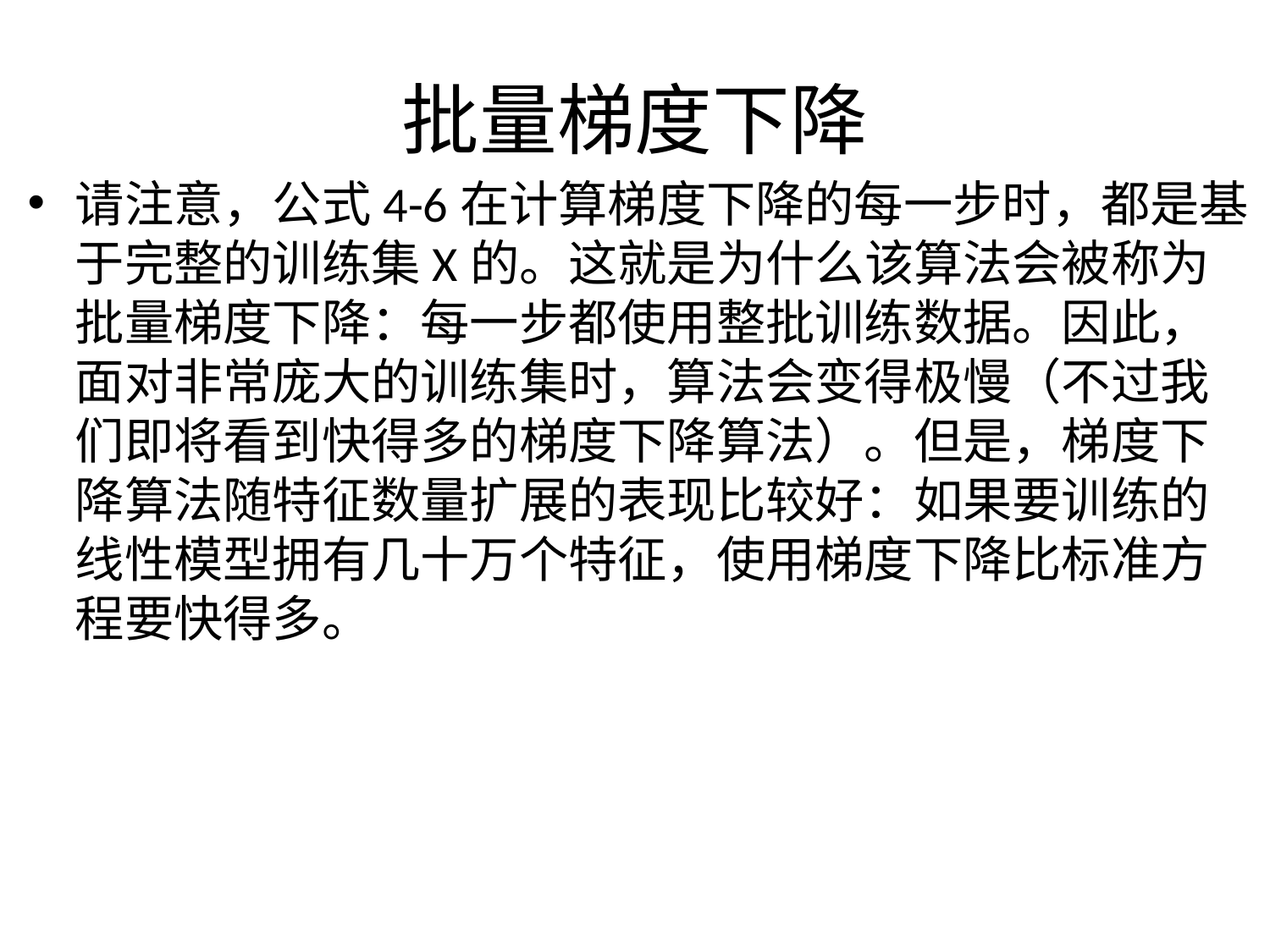

# 批量梯度下降
请注意，公式4-6在计算梯度下降的每一步时，都是基于完整的训练集X的。这就是为什么该算法会被称为批量梯度下降：每一步都使用整批训练数据。因此，面对非常庞大的训练集时，算法会变得极慢（不过我们即将看到快得多的梯度下降算法）。但是，梯度下降算法随特征数量扩展的表现比较好：如果要训练的线性模型拥有几十万个特征，使用梯度下降比标准方程要快得多。